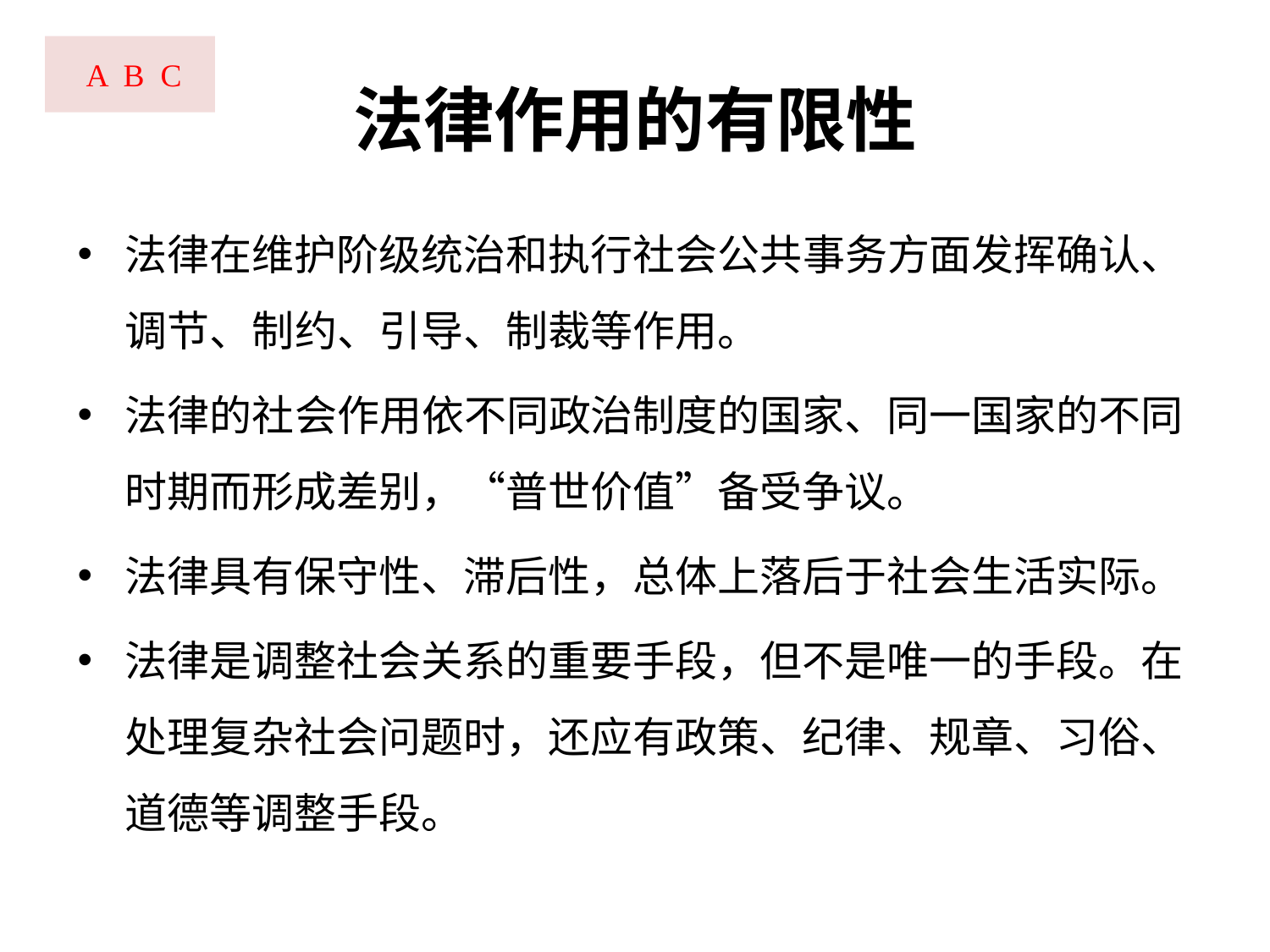

A  B  C
# 法律作用的有限性
法律在维护阶级统治和执行社会公共事务方面发挥确认、调节、制约、引导、制裁等作用。
法律的社会作用依不同政治制度的国家、同一国家的不同时期而形成差别，“普世价值”备受争议。
法律具有保守性、滞后性，总体上落后于社会生活实际。
法律是调整社会关系的重要手段，但不是唯一的手段。在处理复杂社会问题时，还应有政策、纪律、规章、习俗、道德等调整手段。